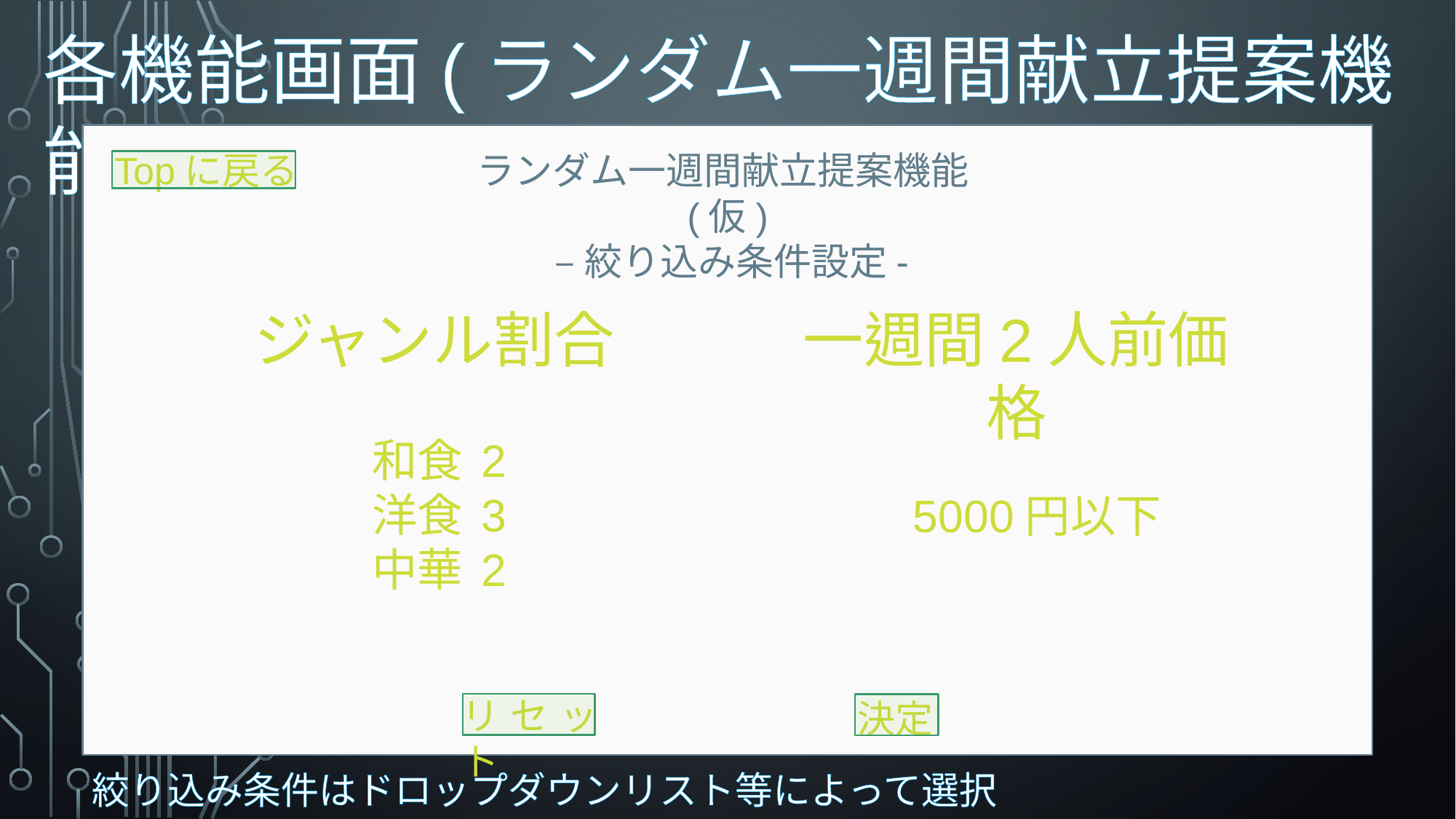

各機能画面(ランダム一週間献立提案機能)

Topに戻る
ランダム一週間献立提案機能(仮)
 –絞り込み条件設定-

ジャンル割合
一週間2人前価格
和食	2
洋食	3
中華	2
5000円以下
リセット
決定

絞り込み条件はドロップダウンリスト等によって選択する